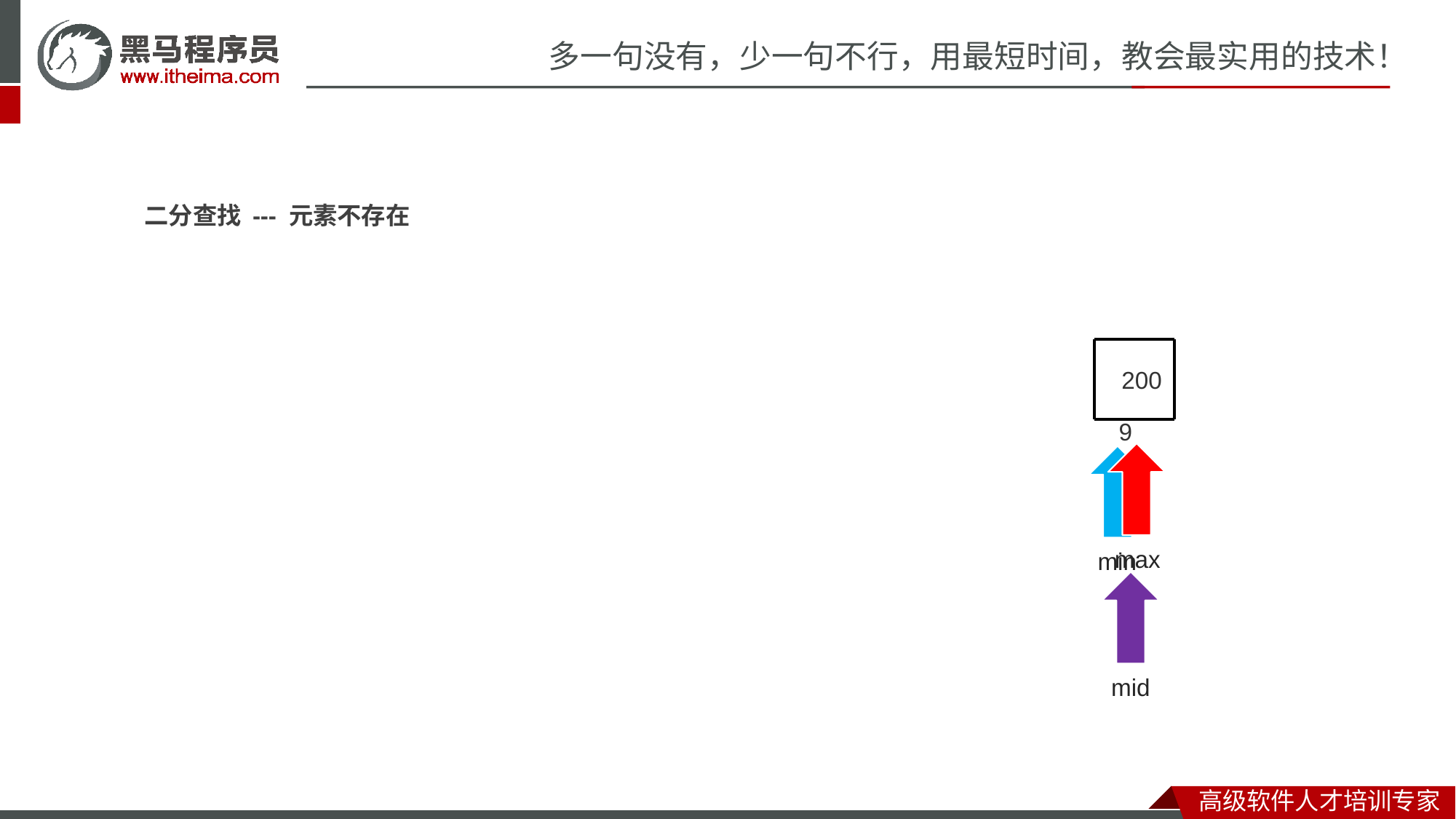

二分查找 --- 元素不存在
200
9

max
min

mid